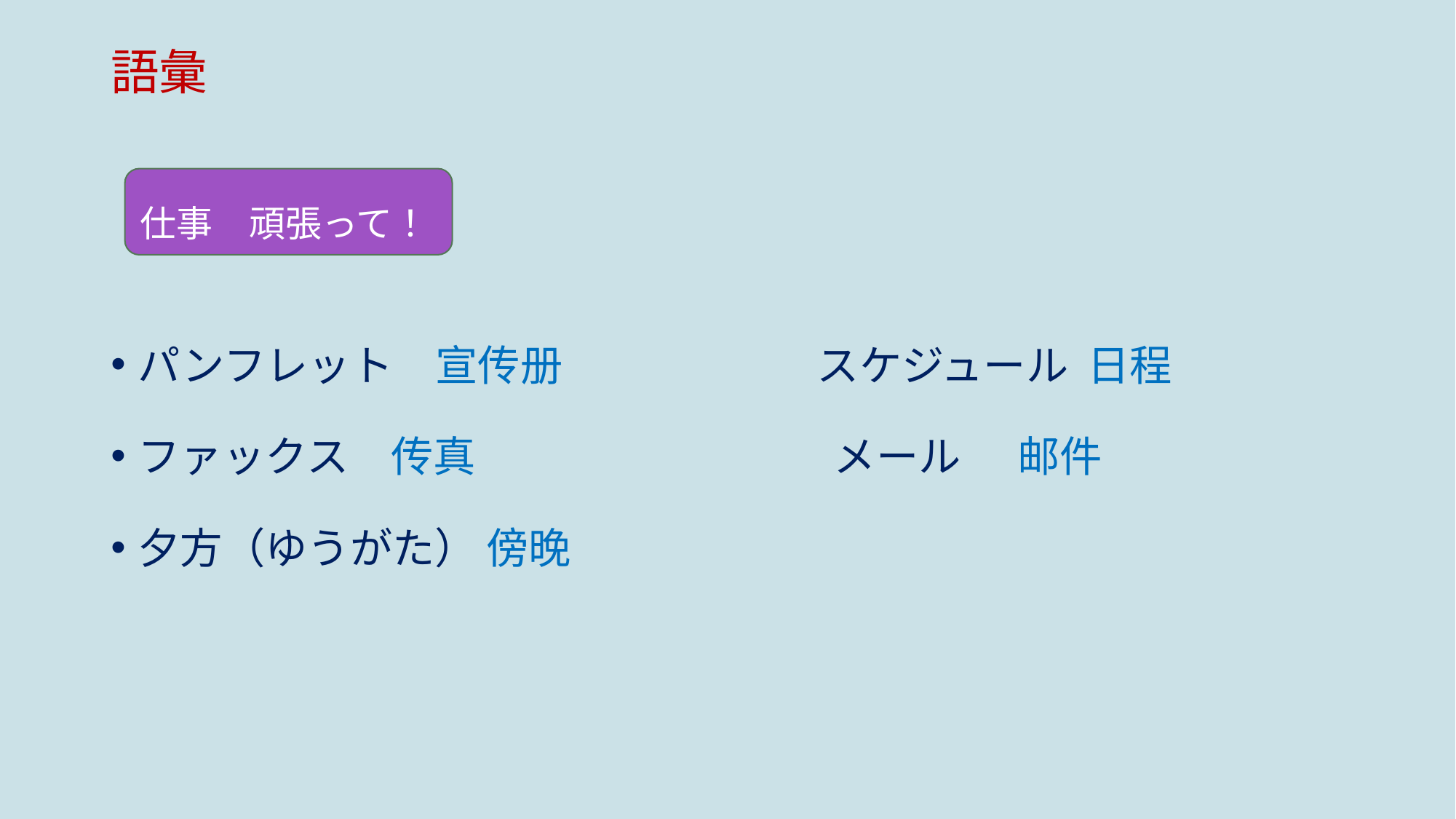

# 語彙
仕事　頑張って！

パンフレット　宣传册　　　　　　スケジュール  日程
ファックス　传真　　　　　　　  　メール      邮件
夕方（ゆうがた） 傍晚